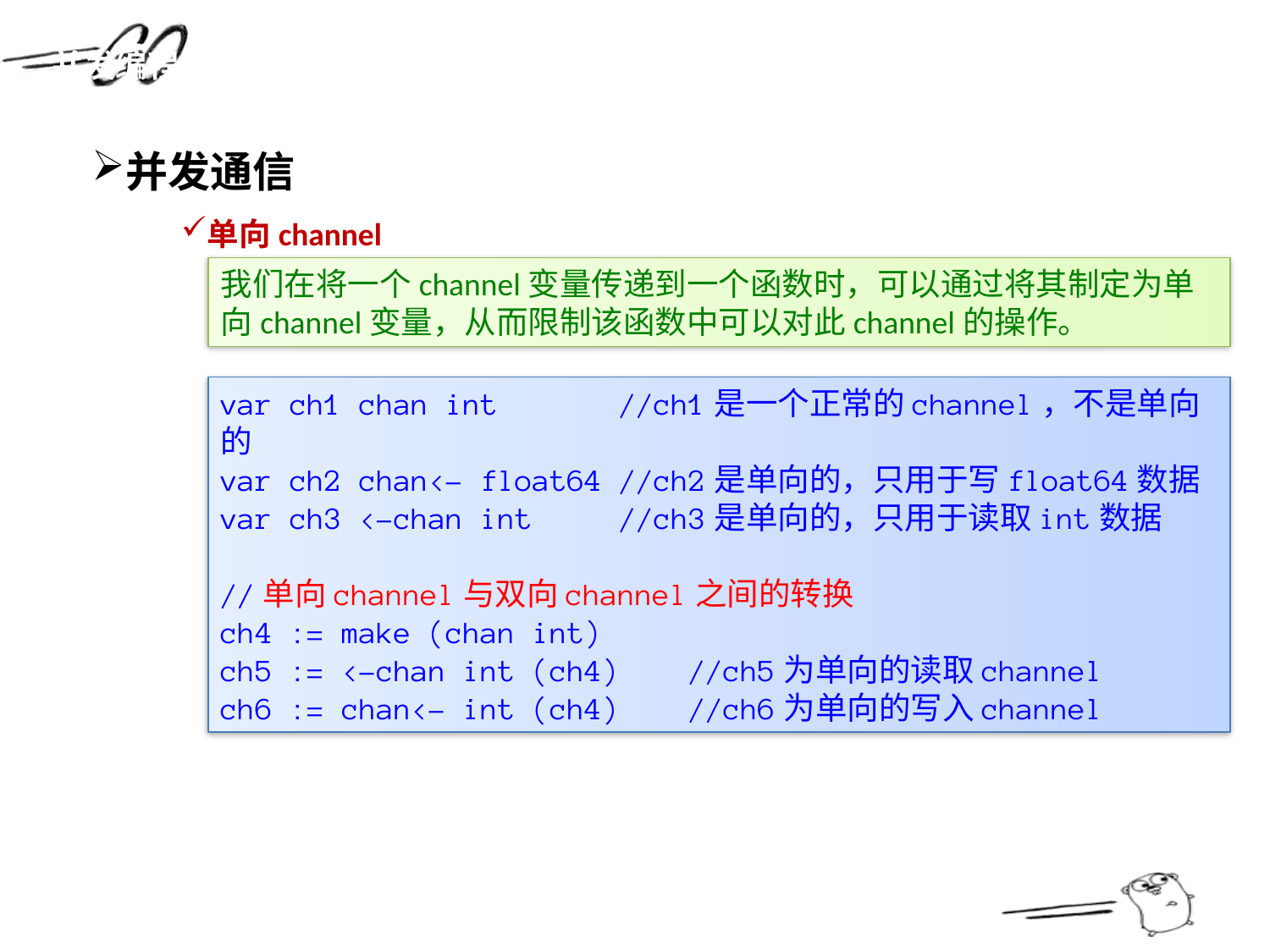

并发编程
并发通信
单向channel
我们在将一个channel变量传递到一个函数时，可以通过将其制定为单向channel变量，从而限制该函数中可以对此channel的操作。
var ch1 chan int       //ch1是一个正常的channel，不是单向的
var ch2 chan<- float64 //ch2是单向的，只用于写float64数据
var ch3 <-chan int     //ch3是单向的，只用于读取int数据

//单向channel与双向channel之间的转换
ch4 := make (chan int)
ch5 := <-chan int (ch4)    //ch5为单向的读取channel
ch6 := chan<- int (ch4)    //ch6为单向的写入channel
37